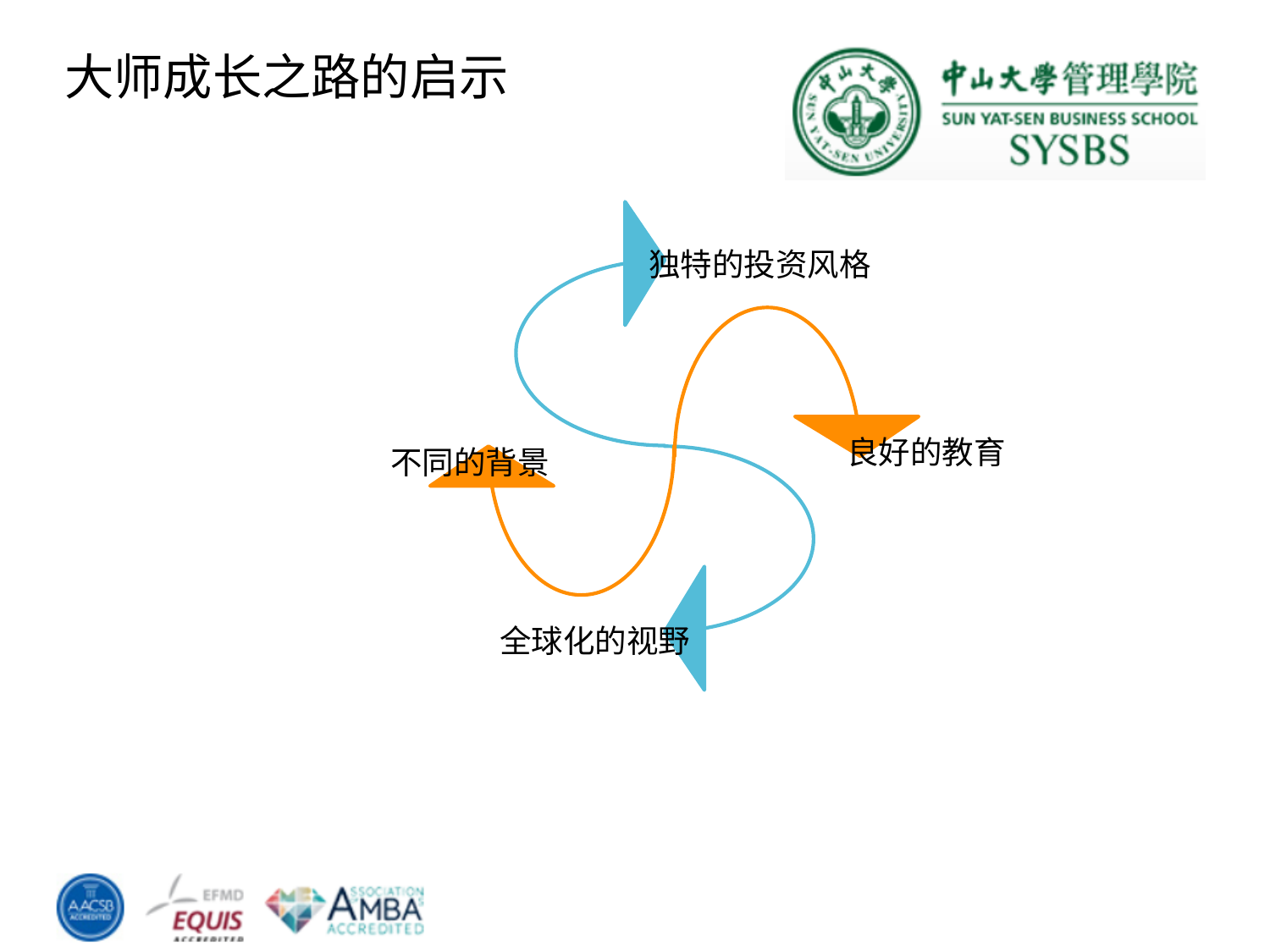

大师成长之路的启示

独特的投资风格

点击添加文本

点击添加文本
良好的教育
不同的背景

点击添加文本
全球化的视野
点击添加文本